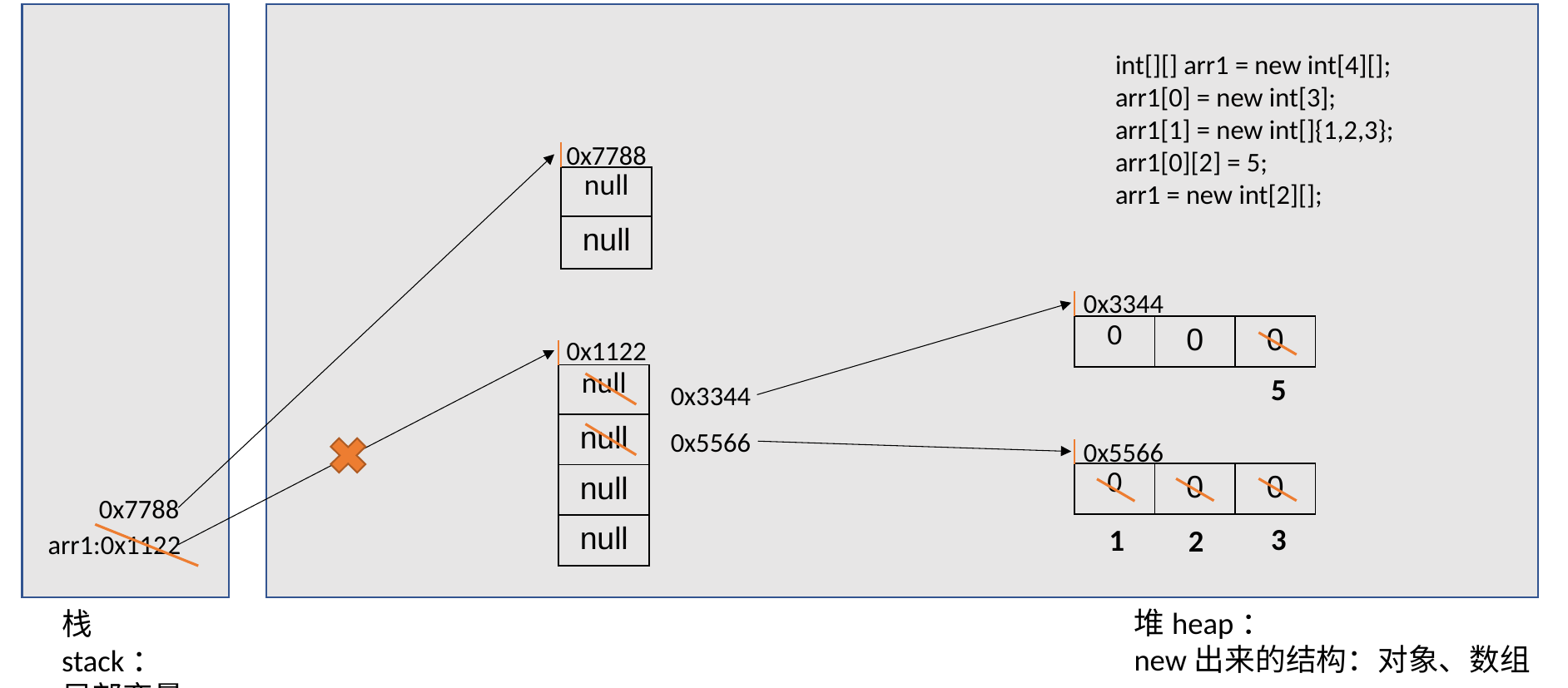

int[][] arr1 = new int[4][];
arr1[0] = new int[3];
arr1[1] = new int[]{1,2,3};
arr1[0][2] = 5;
arr1 = new int[2][];
0x7788
| null |
| --- |
| null |
0x3344
| 0 | 0 | 0 |
| --- | --- | --- |
0x1122
5
| null |
| --- |
| null |
| null |
| null |
0x3344
0x5566
0x5566

| 0 | 0 | 0 |
| --- | --- | --- |
0x7788
3
1
2
arr1:0x1122
堆heap：
new出来的结构：对象、数组
栈stack：
局部变量